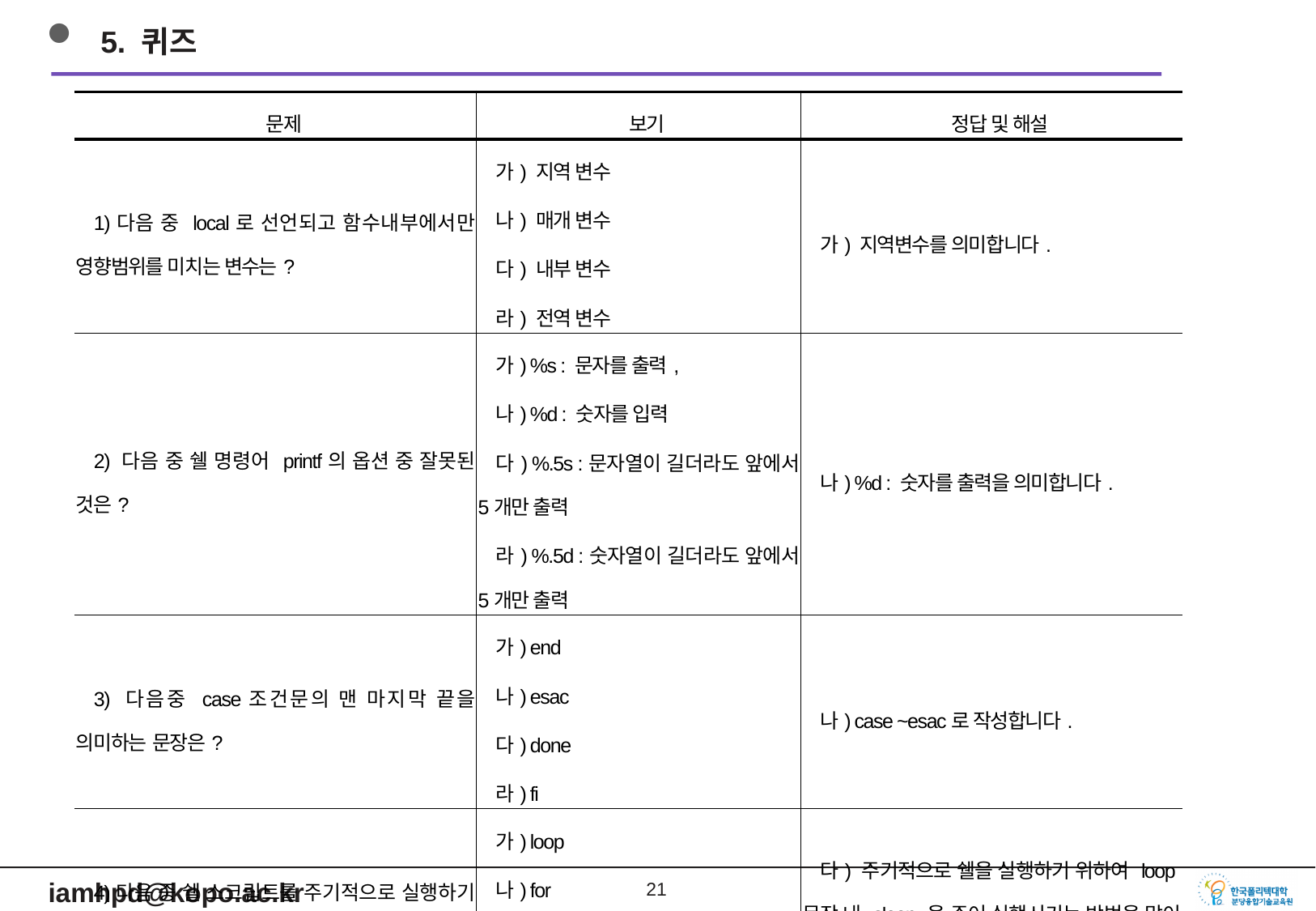

5. 퀴즈
| 문제 | 보기 | 정답 및 해설 |
| --- | --- | --- |
| 1)다음 중 local로 선언되고 함수내부에서만 영향범위를 미치는 변수는? | 가) 지역 변수 나) 매개 변수 다) 내부 변수 라) 전역 변수 | 가) 지역변수를 의미합니다. |
| 2) 다음 중 쉘 명령어 printf의 옵션 중 잘못된 것은? | 가) %s : 문자를 출력, 나) %d : 숫자를 입력 다) %.5s :문자열이 길더라도 앞에서 5개만 출력 라) %.5d :숫자열이 길더라도 앞에서 5개만 출력 | 나) %d : 숫자를 출력을 의미합니다. |
| 3) 다음중 case조건문의 맨 마지막 끝을 의미하는 문장은? | 가) end 나) esac 다) done 라) fi | 나) case ~esac로 작성합니다. |
| 4)다음 중 쉘 스크립트를 주기적으로 실행하기 위하여 많이 사용하는 명령어는? | 가) loop 나) for 다) sleep 라) while | 다) 주기적으로 쉘을 실행하기 위하여 loop문장 내 sleep 을 주어 실행시키는 방법을 많이 사용합니다. |
21